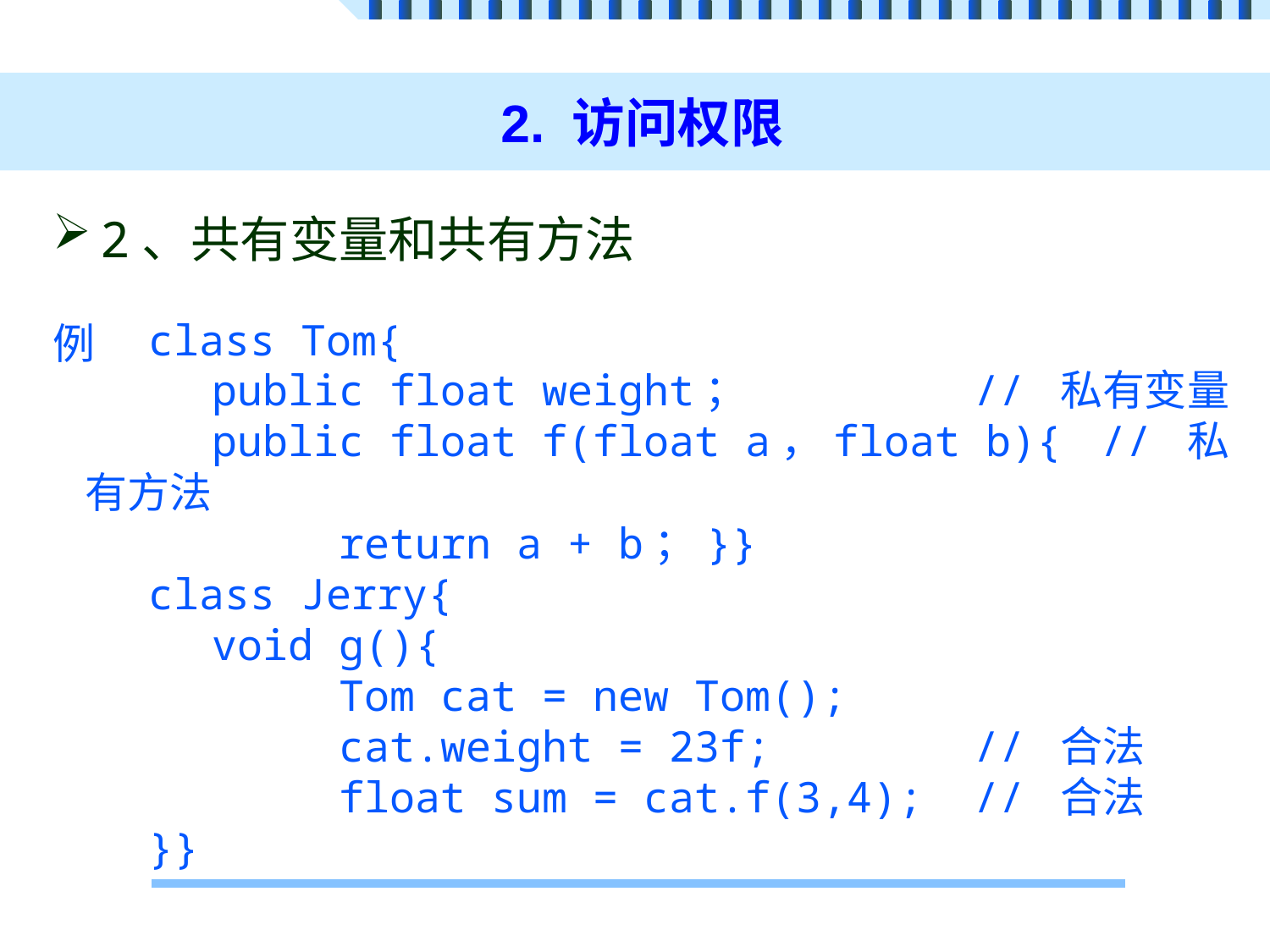

# 2. 访问权限

2、共有变量和共有方法
class Tom{
	public float weight；		// 私有变量
	public float f(float a，float b){	// 私有方法
		return a + b；}}
class Jerry{
	void g(){
		Tom cat = new Tom();
		cat.weight = 23f;		// 合法
		float sum = cat.f(3,4);	// 合法
}}
例